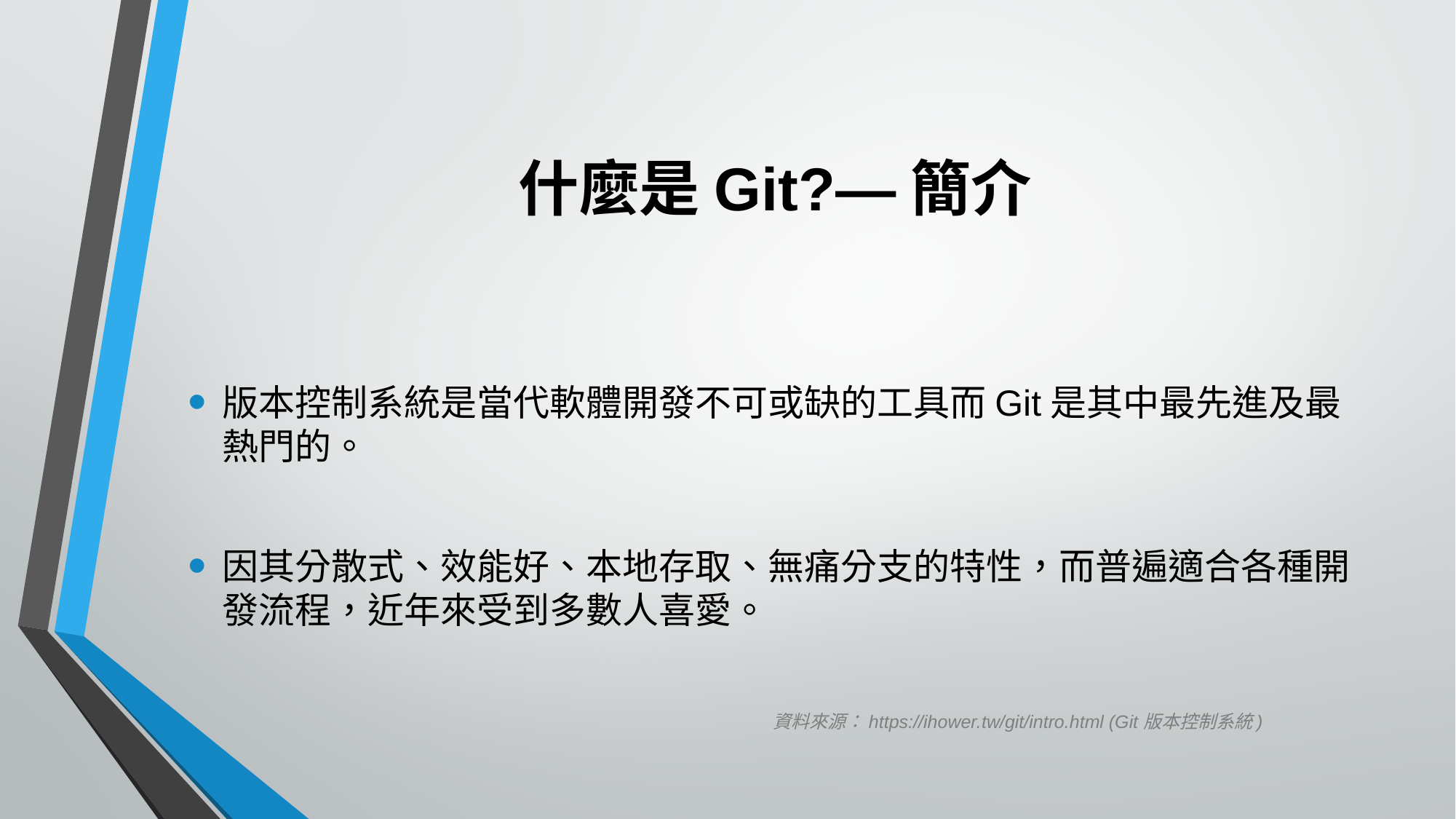

# 什麼是Git?—簡介
版本控制系統是當代軟體開發不可或缺的工具而Git是其中最先進及最熱門的。

因其分散式、效能好、本地存取、無痛分支的特性，而普遍適合各種開發流程，近年來受到多數人喜愛。
資料來源：https://ihower.tw/git/intro.html (Git版本控制系統)